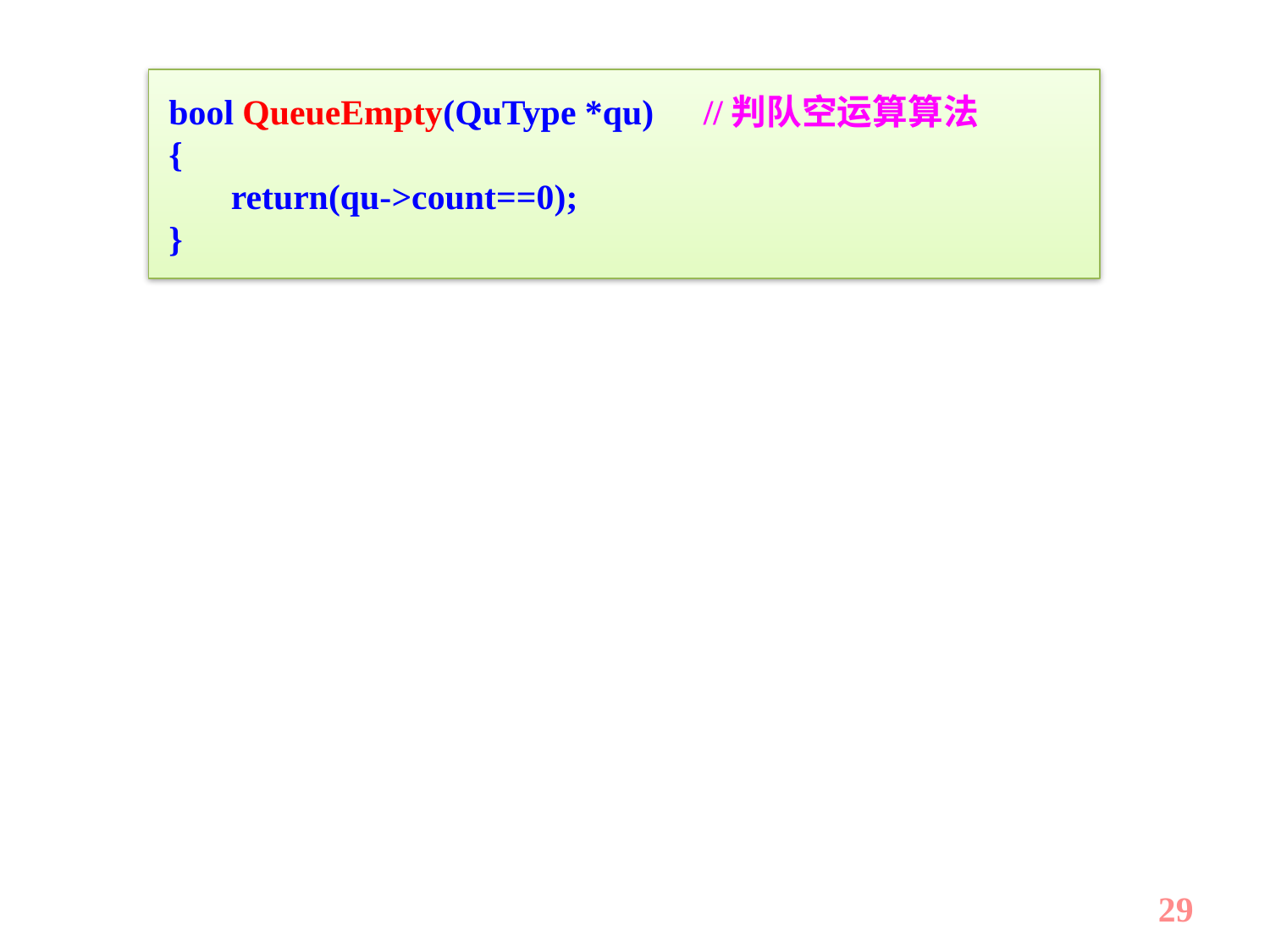

bool QueueEmpty(QuType *qu)	   //判队空运算算法
{
       return(qu->count==0);
}
29